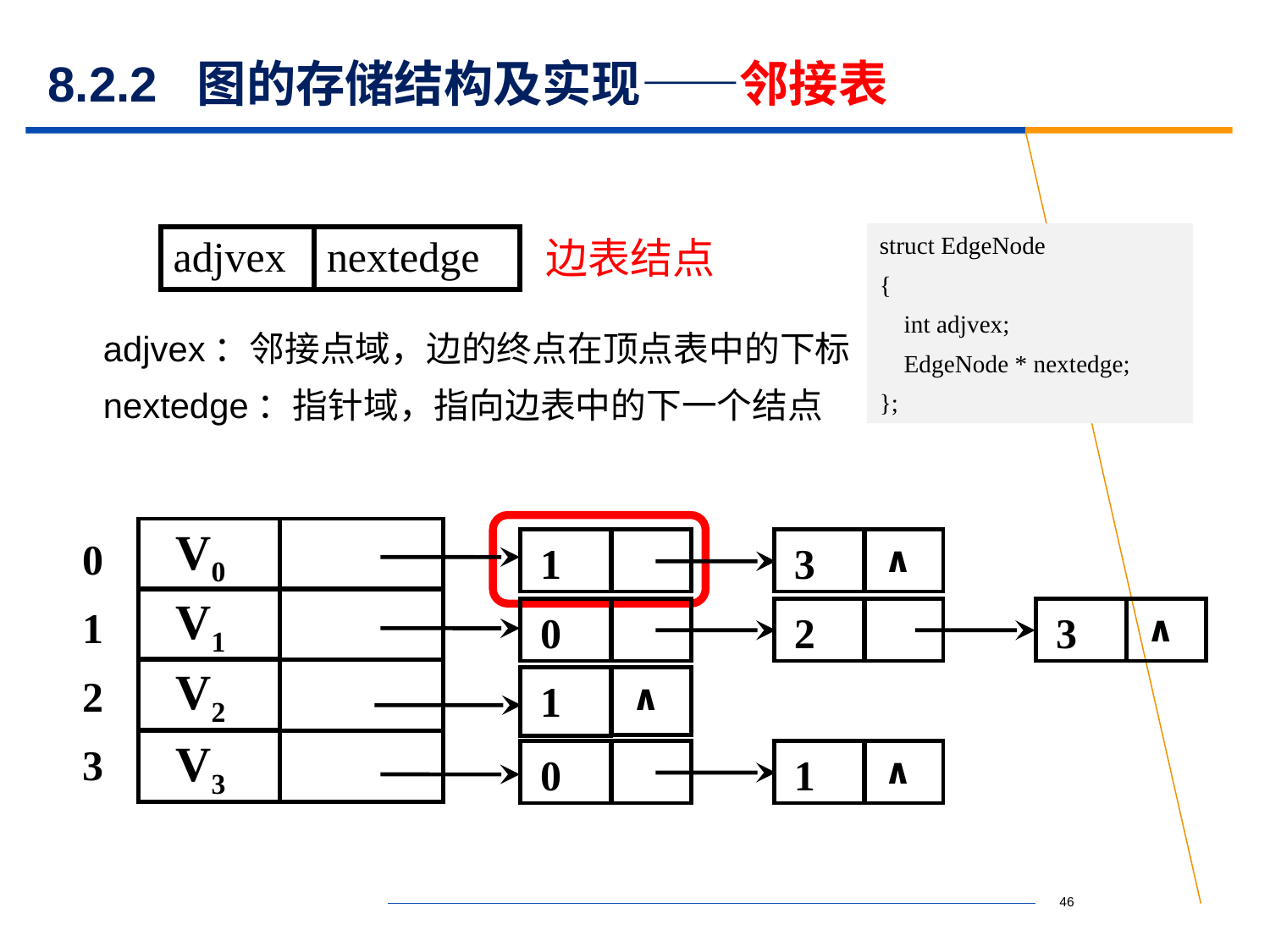

# 8.2.2  图的存储结构及实现——邻接表
struct EdgeNode
{
    int adjvex;
    EdgeNode * nextedge;
};
adjvex
nextedge
边表结点
adjvex：邻接点域，边的终点在顶点表中的下标
nextedge：指针域，指向边表中的下一个结点
0
1
2
3
  V0

1

3
∧

  V1

0

2

3
∧

  V2

1
∧

  V3

0

1
∧